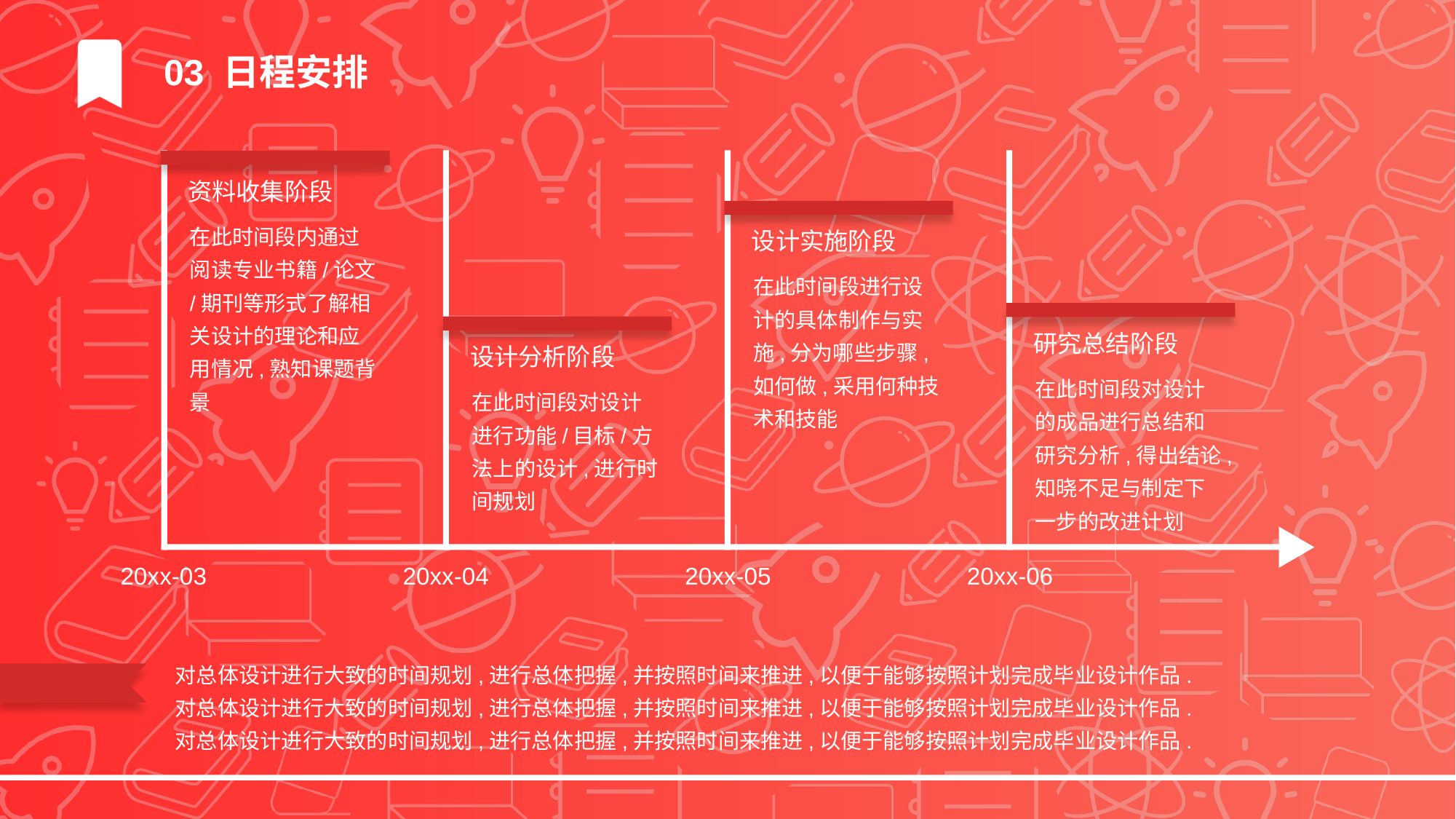

03 日程安排

资料收集阶段
在此时间段内通过阅读专业书籍/论文/期刊等形式了解相关设计的理论和应用情况,熟知课题背景

设计实施阶段
在此时间段进行设计的具体制作与实施,分为哪些步骤,如何做,采用何种技术和技能

研究总结阶段
在此时间段对设计的成品进行总结和研究分析,得出结论,知晓不足与制定下一步的改进计划

设计分析阶段
在此时间段对设计进行功能/目标/方法上的设计,进行时间规划
20xx-03
20xx-04
20xx-05
20xx-06
对总体设计进行大致的时间规划,进行总体把握,并按照时间来推进,以便于能够按照计划完成毕业设计作品.
对总体设计进行大致的时间规划,进行总体把握,并按照时间来推进,以便于能够按照计划完成毕业设计作品.
对总体设计进行大致的时间规划,进行总体把握,并按照时间来推进,以便于能够按照计划完成毕业设计作品.